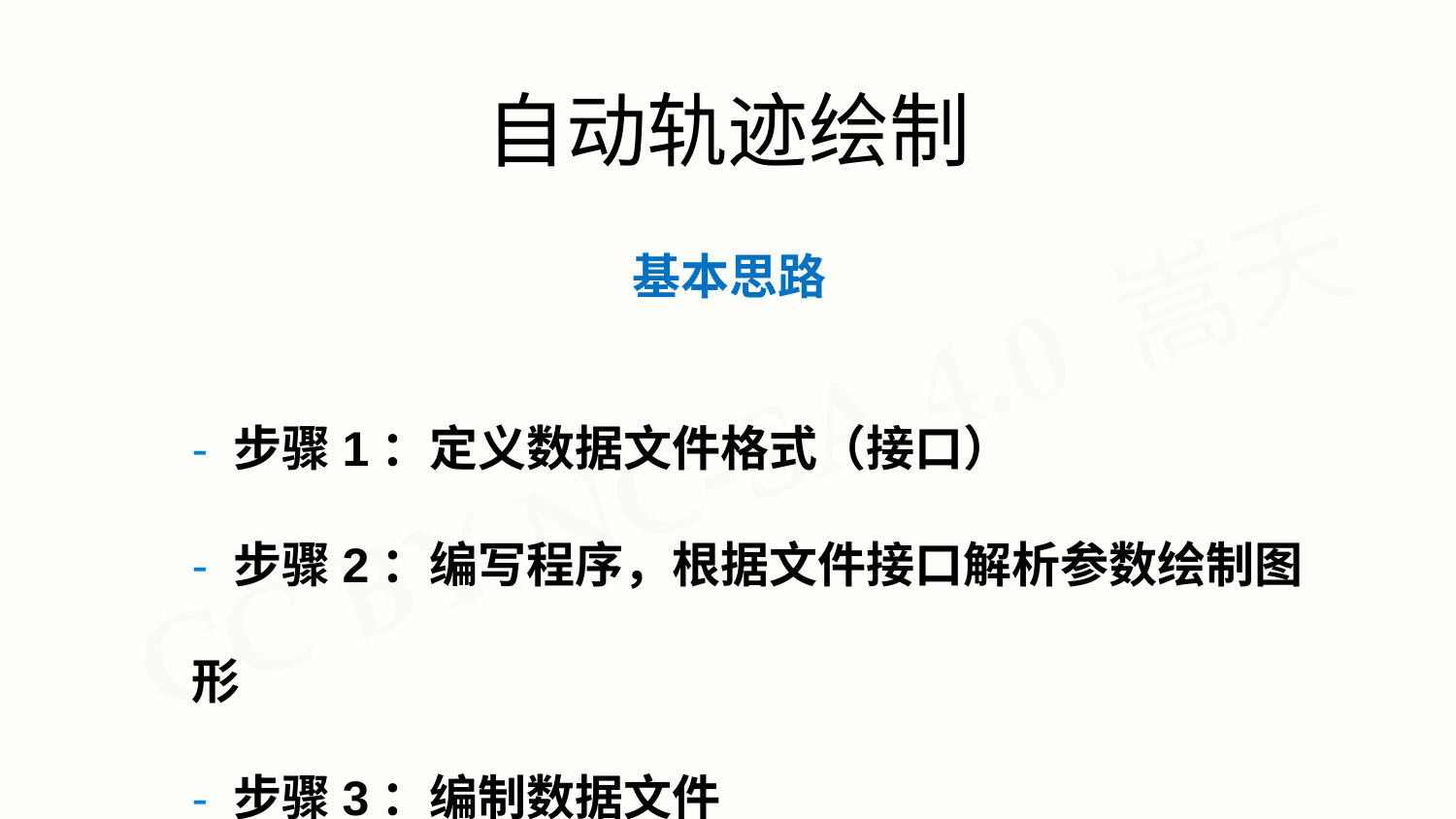

自动轨迹绘制
基本思路
- 步骤1：定义数据文件格式（接口）
- 步骤2：编写程序，根据文件接口解析参数绘制图形
- 步骤3：编制数据文件